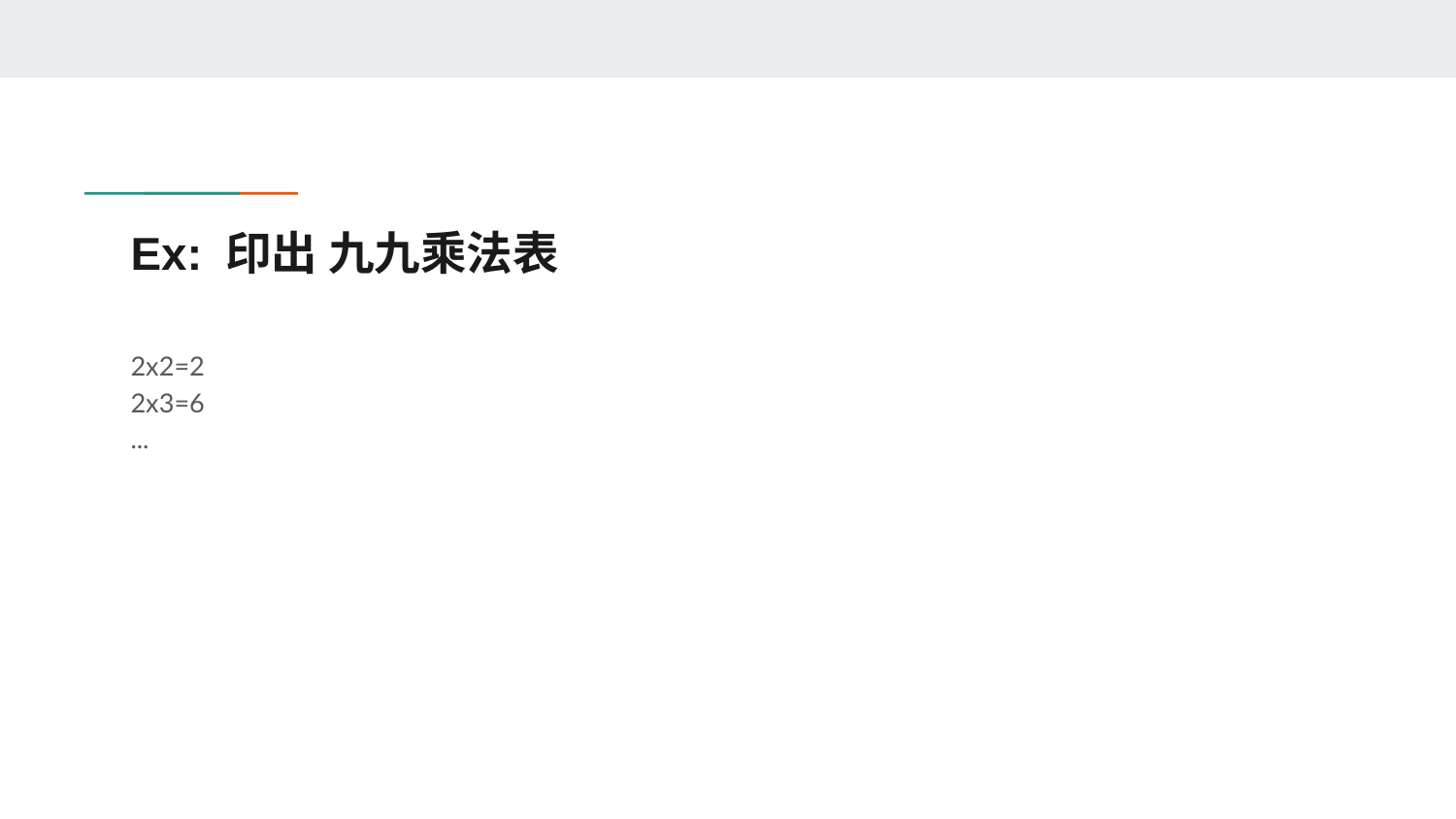

# Ex: 印出 九九乘法表
2x2=2
2x3=6
...